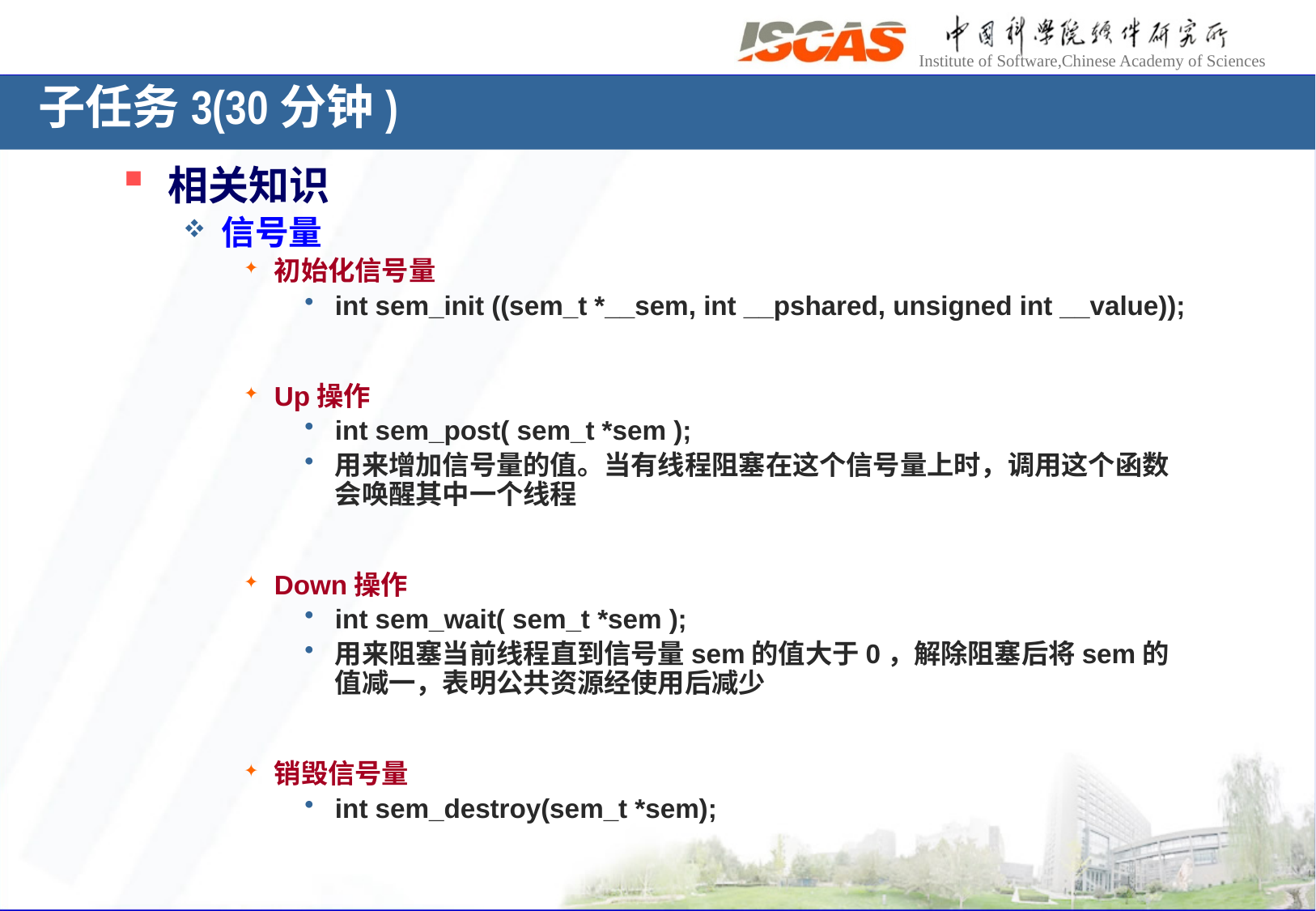

子任务3(30分钟)
相关知识
信号量
初始化信号量
int sem_init ((sem_t *__sem, int __pshared, unsigned int __value));

Up操作
int sem_post( sem_t *sem );
用来增加信号量的值。当有线程阻塞在这个信号量上时，调用这个函数会唤醒其中一个线程

Down操作
int sem_wait( sem_t *sem );
用来阻塞当前线程直到信号量sem的值大于0，解除阻塞后将sem的值减一，表明公共资源经使用后减少

销毁信号量
int sem_destroy(sem_t *sem);